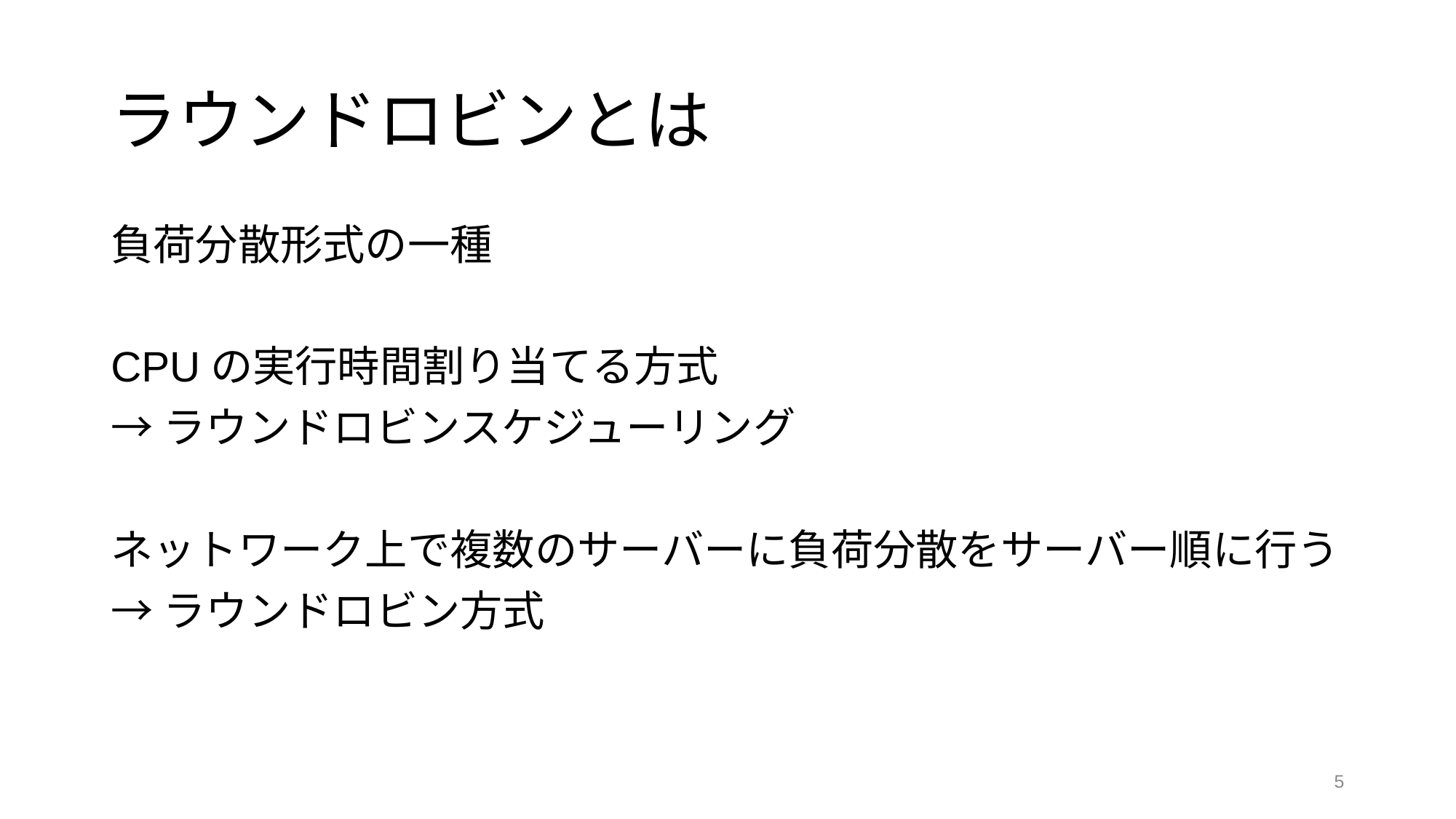

# ラウンドロビンとは
負荷分散形式の一種

CPUの実行時間割り当てる方式
→ラウンドロビンスケジューリング

ネットワーク上で複数のサーバーに負荷分散をサーバー順に行う
→ラウンドロビン方式
5